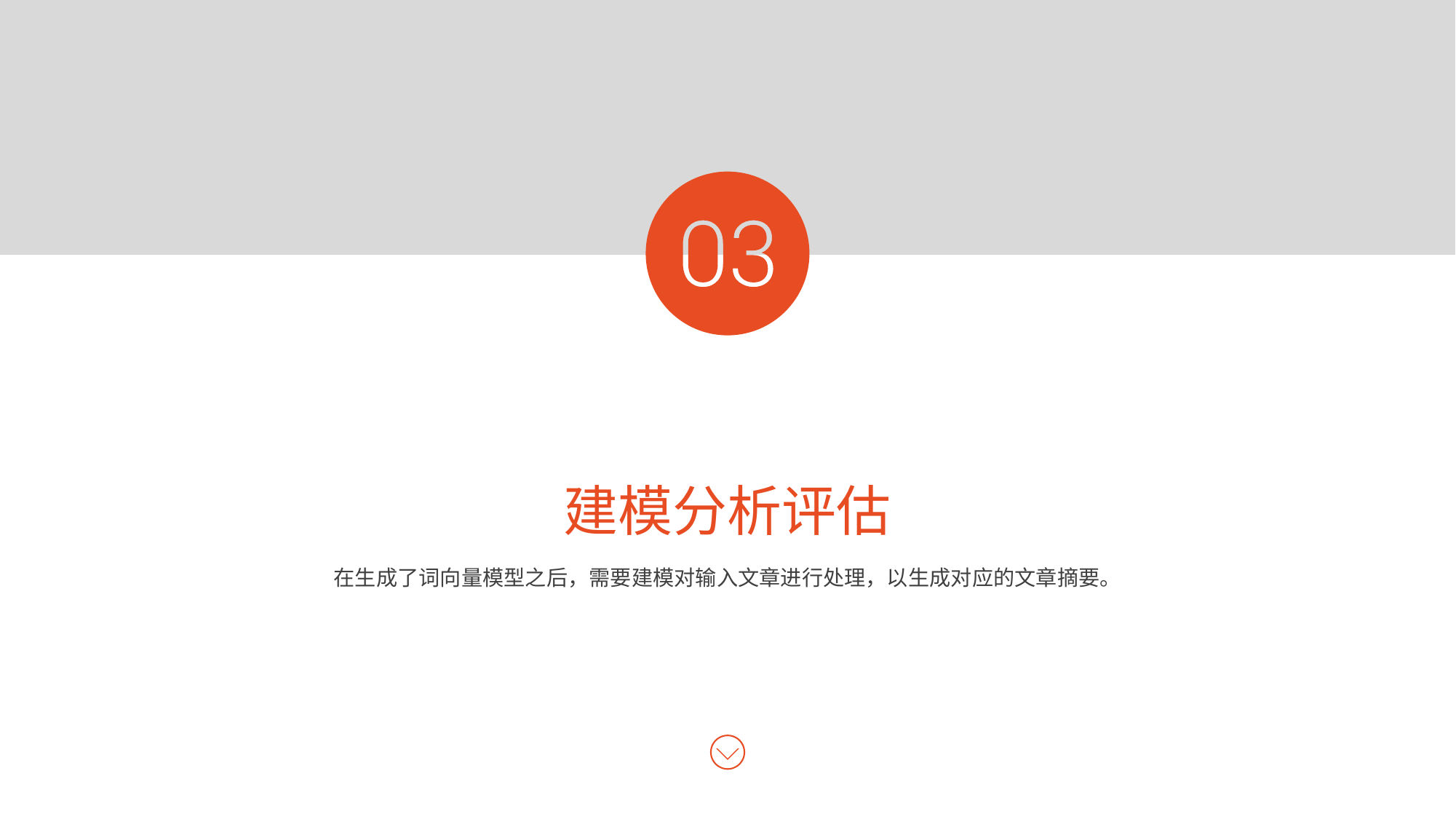

建模分析评估
在生成了词向量模型之后，需要建模对输入文章进行处理，以生成对应的文章摘要。